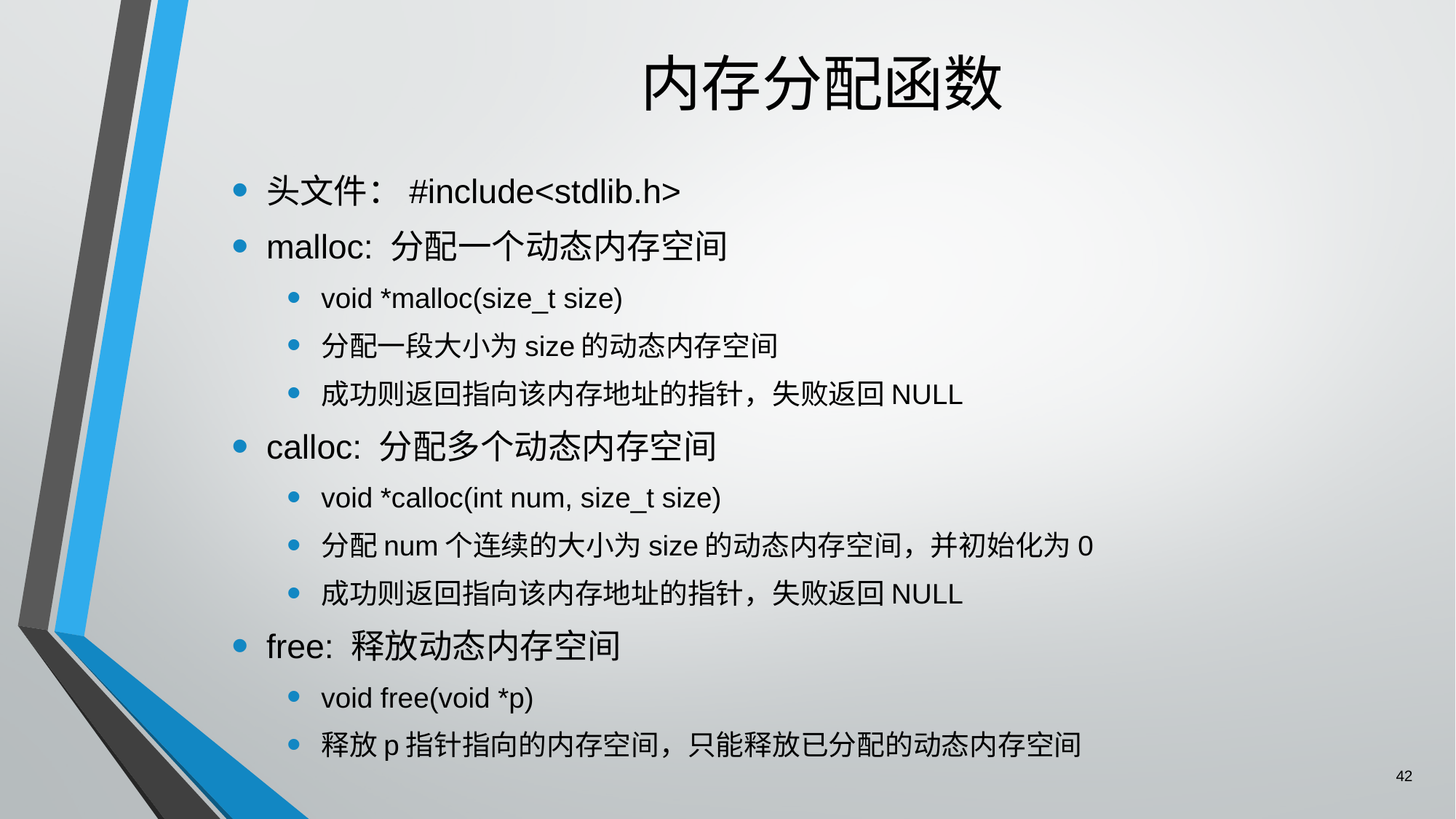

# 内存分配函数
头文件：#include<stdlib.h>
malloc: 分配一个动态内存空间
void *malloc(size_t size)
分配一段大小为size的动态内存空间
成功则返回指向该内存地址的指针，失败返回NULL
calloc: 分配多个动态内存空间
void *calloc(int num, size_t size)
分配num个连续的大小为size的动态内存空间，并初始化为0
成功则返回指向该内存地址的指针，失败返回NULL
free: 释放动态内存空间
void free(void *p)
释放p指针指向的内存空间，只能释放已分配的动态内存空间
42